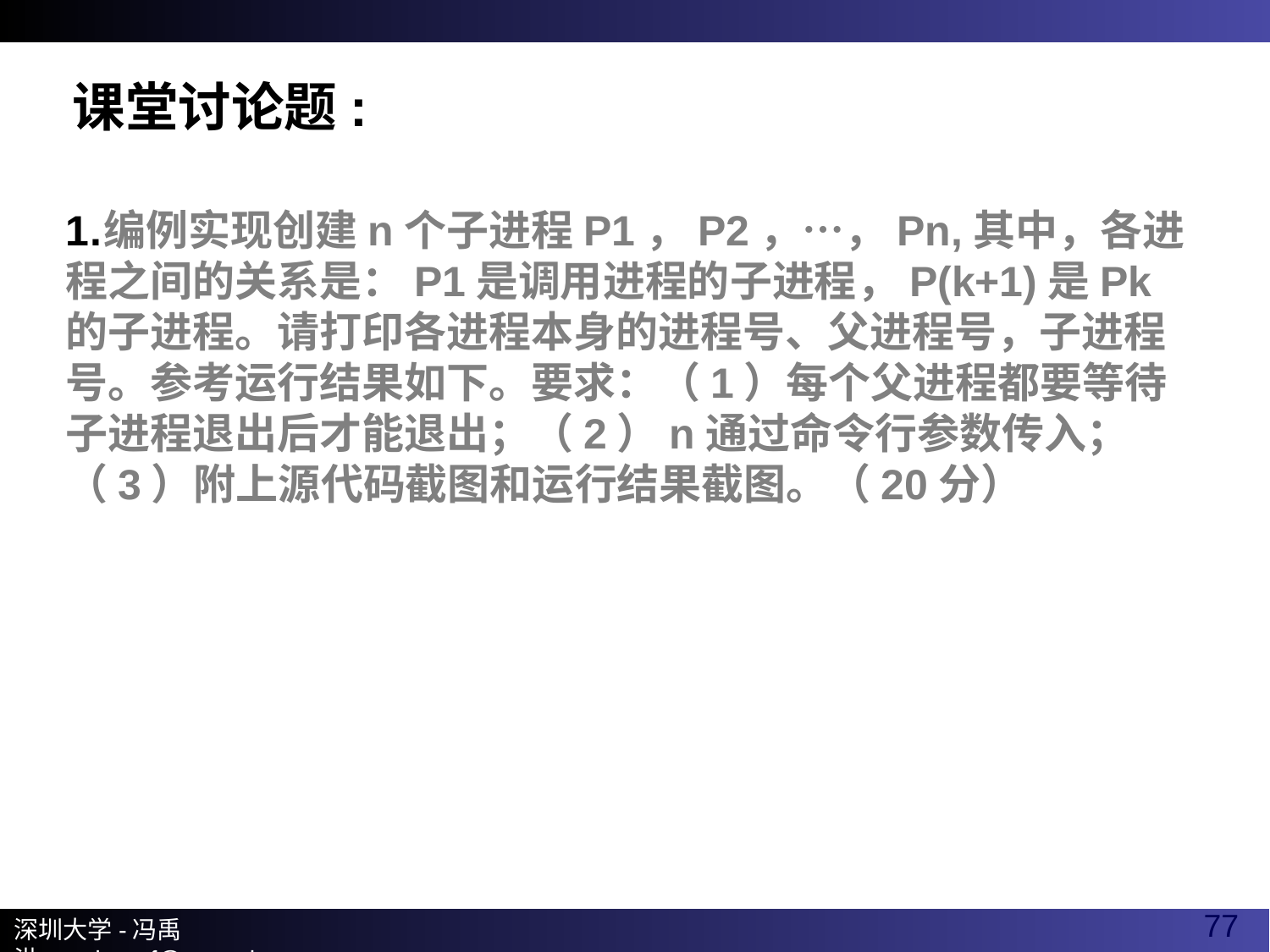

# 课堂讨论题:
编例实现创建n个子进程P1，P2，…，Pn,其中，各进程之间的关系是：P1是调用进程的子进程，P(k+1)是Pk的子进程。请打印各进程本身的进程号、父进程号，子进程号。参考运行结果如下。要求：（1）每个父进程都要等待子进程退出后才能退出；（2）n通过命令行参数传入；（3）附上源代码截图和运行结果截图。（20分）